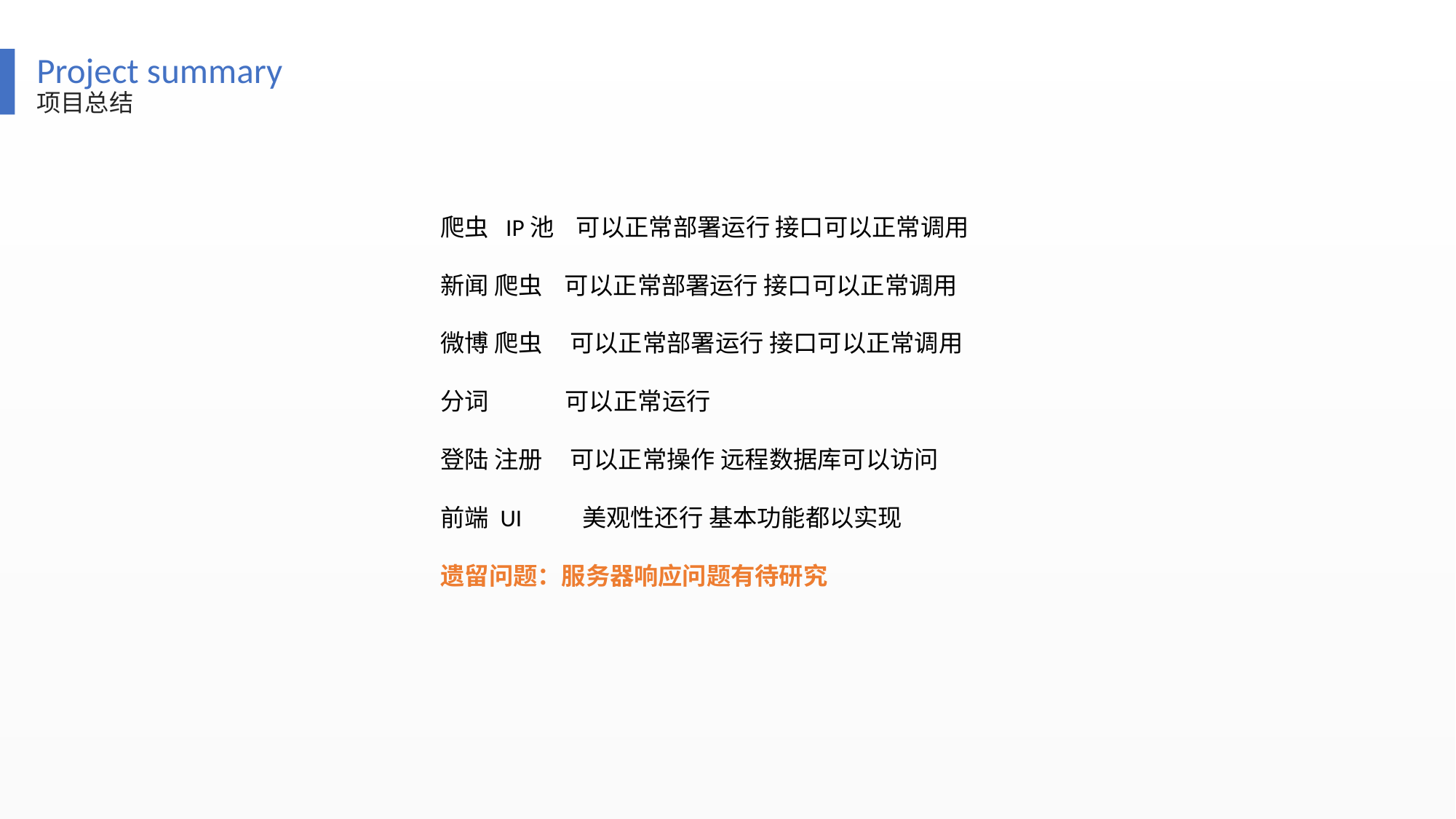

Project summary
项目总结
爬虫  IP池    可以正常部署运行 接口可以正常调用
新闻 爬虫    可以正常部署运行 接口可以正常调用
微博 爬虫     可以正常部署运行 接口可以正常调用
分词              可以正常运行
登陆 注册     可以正常操作 远程数据库可以访问
前端 UI          美观性还行 基本功能都以实现
遗留问题：服务器响应问题有待研究